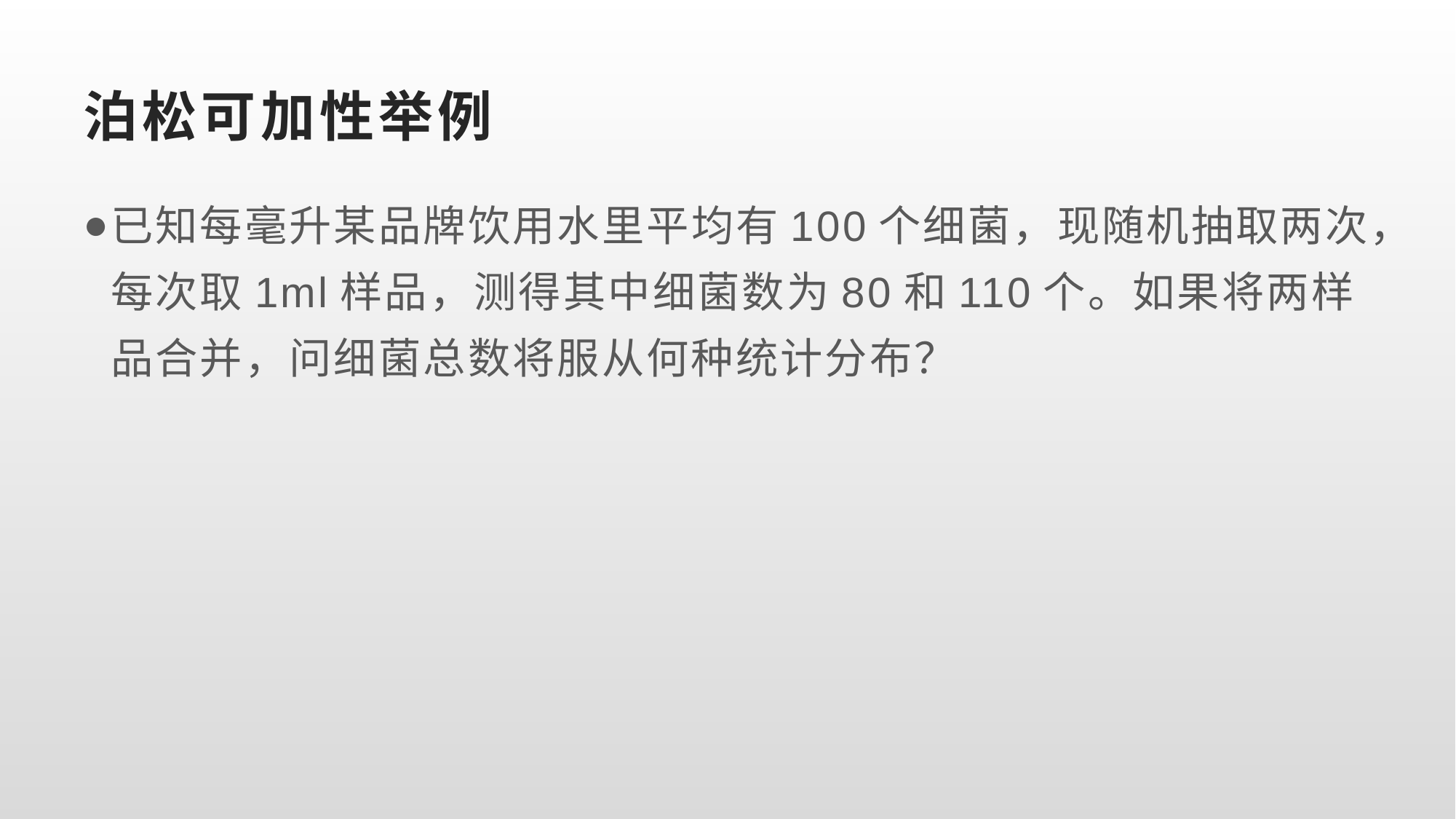

# 泊松可加性举例
已知每毫升某品牌饮用水里平均有100个细菌，现随机抽取两次，每次取1ml样品，测得其中细菌数为80和110个。如果将两样品合并，问细菌总数将服从何种统计分布？